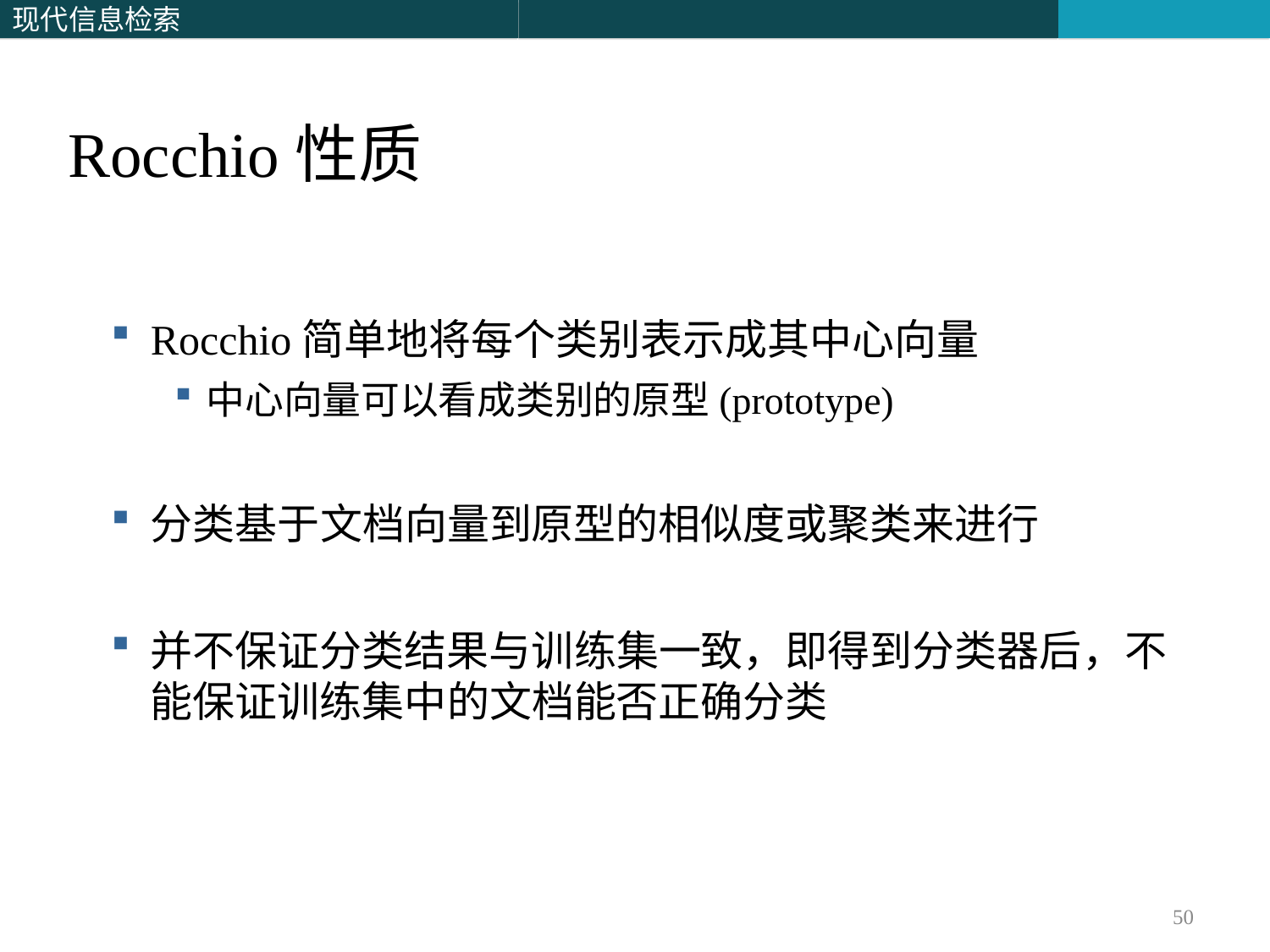

Rocchio性质
Rocchio简单地将每个类别表示成其中心向量
中心向量可以看成类别的原型(prototype)

分类基于文档向量到原型的相似度或聚类来进行

并不保证分类结果与训练集一致，即得到分类器后，不能保证训练集中的文档能否正确分类
50